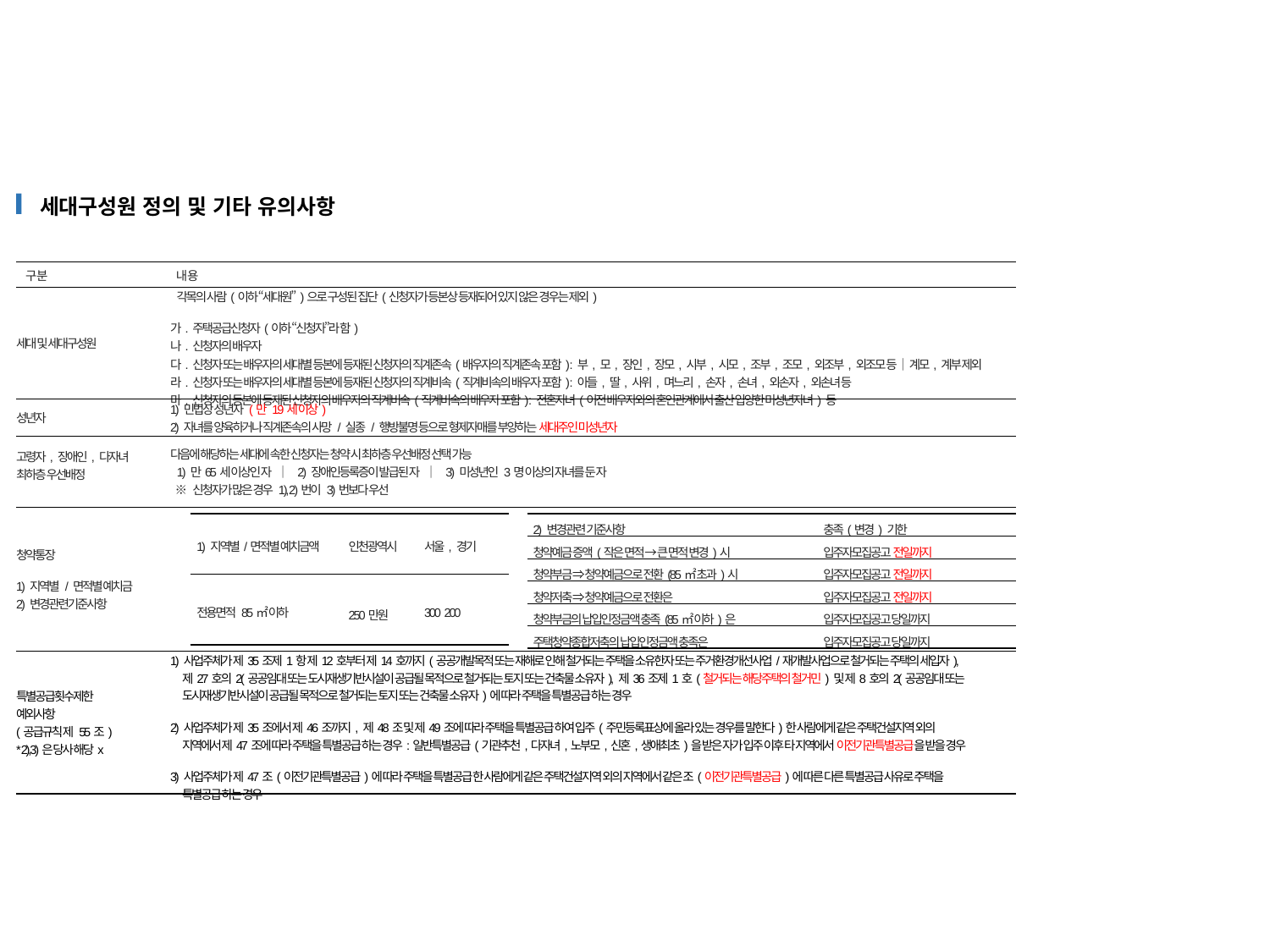

세대구성원 정의 및 기타 유의사항

| 구분 | 내용 |
| --- | --- |
| 세대 및 세대구성원 | 각목의 사람(이하 “세대원”)으로 구성된 집단(신청자가 등본상 등재되어 있지 않은 경우는 제외) 가. 주택공급신청자(이하 “신청자”라 함) 나. 신청자의 배우자 다. 신청자 또는 배우자의 세대별 등본에 등재된 신청자의 직계존속(배우자의 직계존속 포함) : 부, 모, 장인, 장모, 시부, 시모, 조부, 조모, 외조부, 외조모 등 │ 계모, 계부 제외 라. 신청자 또는 배우자의 세대별 등본에 등재된 신청자의 직계비속(직계비속의 배우자 포함) : 아들, 딸, 사위, 며느리, 손자, 손녀, 외손자, 외손녀 등 마. 신청자의 등본에 등재된 신청자의 배우자의 직계비속(직계비속의 배우자 포함) : 전혼자녀(이전 배우자와의 혼인관계에서 출산 입양한 미성년자녀) 등 |
| 성년자 | 1) 민법상 성년자 (만 19세 이상) 2) 자녀를 양육하거나 직계존속의 사망 / 실종 / 행방불명 등으로 형제자매를 부양하는 세대주인 미성년자 |
| 고령자, 장애인, 다자녀 최하층 우선배정 | 다음에 해당하는 세대에 속한 신청자는 청약 시 최하층 우선배정 선택 가능 1) 만65세 이상인 자 │ 2) 장애인등록증이 발급된 자 │ 3) 미성년인 3명 이상의 자녀를 둔 자 ※ 신청자가 많은 경우 1), 2)번이 3)번보다 우선 |
| 청약통장 1) 지역별 / 면적별 예치금 2) 변경관련기준사항 |  |
| 특별공급횟수제한 예외사항 (공급규칙 제 55조) \* 2),3)은 당사 해당x | 1) 사업주체가 제35조제1항 제12호부터 제14호까지(공공개발목적 또는 재해로 인해 철거되는 주택을 소유한자 또는 주거환경개선사업/재개발사업으로 철거되는 주택의 세입자), 제27호의2(공공임대 또는 도시재생기반시설이 공급될 목적으로 철거되는 토지 또는 건축물 소유자), 제36조제1호(철거되는 해당주택의 철거민) 및 제8호의2(공공임대 또는 도시재생기반시설이 공급될 목적으로 철거되는 토지 또는 건축물 소유자)에 따라 주택을 특별공급 하는 경우 2) 사업주체가 제35조에서 제46조까지, 제48조 및 제49조에 따라 주택을 특별공급 하여 입주(주민등록표상에 올라 있는 경우를 말한다)한 사람에게 같은 주택건설지역 외의 지역에서 제47조에 따라 주택을 특별공급 하는 경우:일반특별공급(기관추천,다자녀,노부모,신혼,생애최초)을 받은 자가 입주 이후 타 지역에서 이전기관특별공급을 받을 경우 3) 사업주체가 제47조(이전기관특별공급)에 따라 주택을 특별공급 한 사람에게 같은 주택건설지역 외의 지역에서 같은 조(이전기관특별공급)에 따른 다른 특별공급 사유로 주택을 특별공급 하는 경우 |
| 2) 변경관련 기준사항 | 충족(변경) 기한 |
| --- | --- |
| 청약예금 증액(작은 면적 → 큰 면적 변경)시 | 입주자모집공고 전일까지 |
| 청약부금 ⇒ 청약예금으로 전환(85㎡ 초과)시 | 입주자모집공고 전일까지 |
| 청약저축 ⇒ 청약예금으로 전환은 | 입주자모집공고 전일까지 |
| 청약부금의 납입인정금액 충족(85㎡ 이하)은 | 입주자모집공고 당일까지 |
| 주택청약종합저축의 납입인정금액 충족은 | 입주자모집공고 당일까지 |
| 1) 지역별/면적별 예치금액 | 인천광역시 | 서울, 경기 |
| --- | --- | --- |
| 전용면적 85㎡ 이하 | 250만원 | 300 200 |